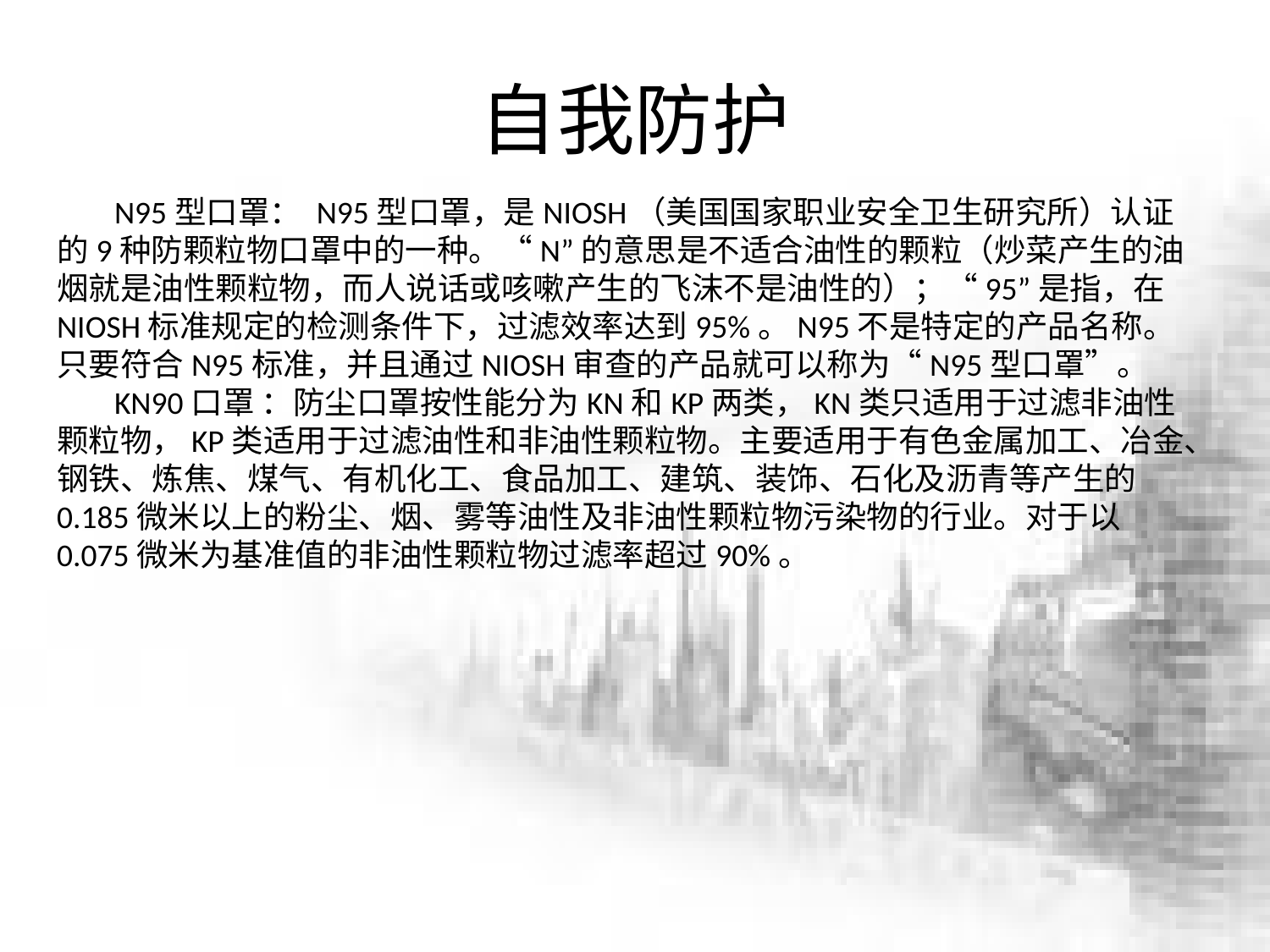

# 自我防护
        N95型口罩： N95型口罩，是NIOSH（美国国家职业安全卫生研究所）认证的9种防颗粒物口罩中的一种。“N”的意思是不适合油性的颗粒（炒菜产生的油烟就是油性颗粒物，而人说话或咳嗽产生的飞沫不是油性的）；“95”是指，在NIOSH标准规定的检测条件下，过滤效率达到95%。N95不是特定的产品名称。只要符合N95标准，并且通过NIOSH审查的产品就可以称为“N95型口罩”。
        KN90口罩 ：防尘口罩按性能分为KN和KP两类，KN类只适用于过滤非油性颗粒物，KP类适用于过滤油性和非油性颗粒物。主要适用于有色金属加工、冶金、钢铁、炼焦、煤气、有机化工、食品加工、建筑、装饰、石化及沥青等产生的0.185微米以上的粉尘、烟、雾等油性及非油性颗粒物污染物的行业。对于以0.075微米为基准值的非油性颗粒物过滤率超过90%。